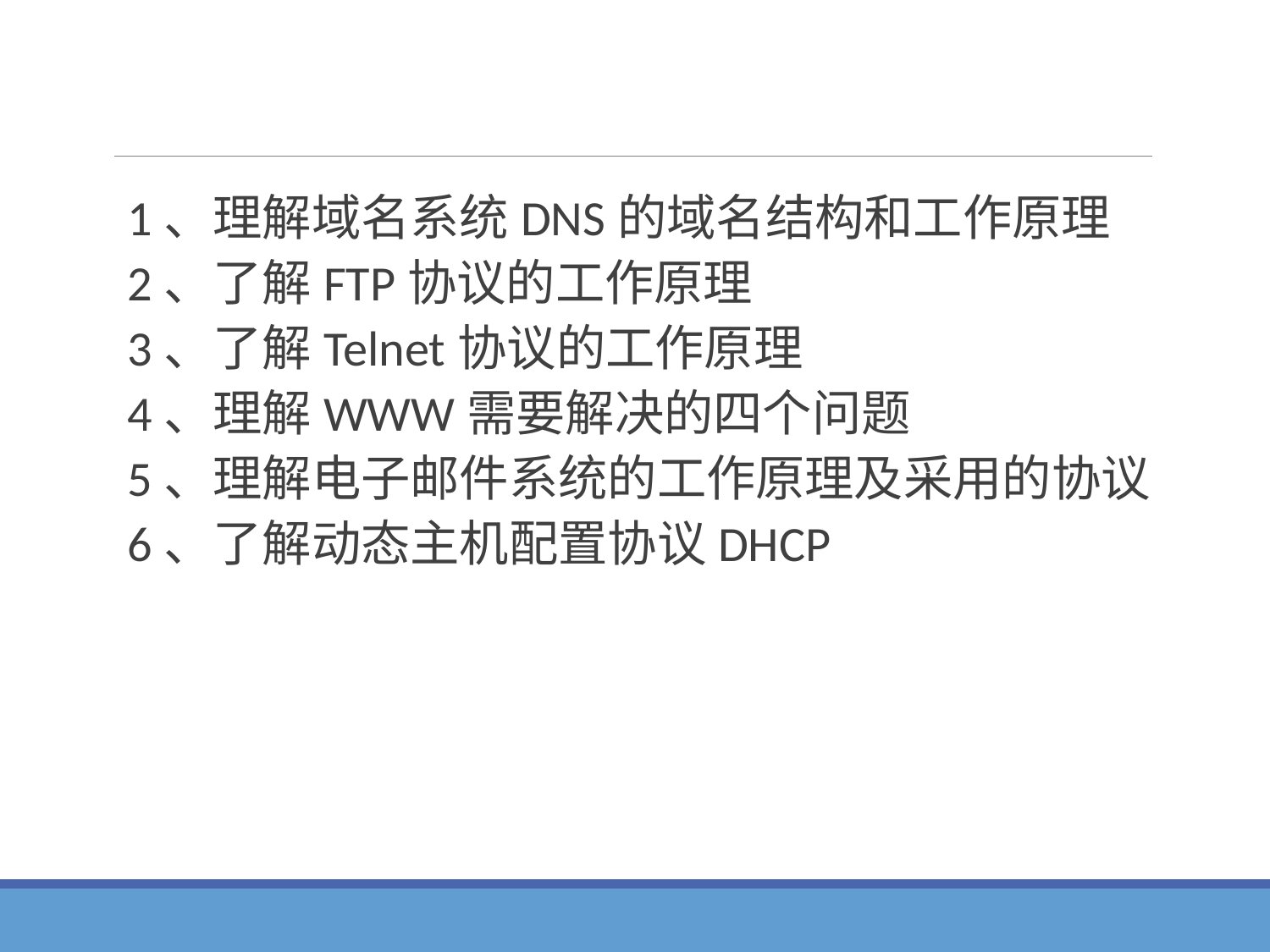

#
1、理解域名系统DNS的域名结构和工作原理
2、了解FTP协议的工作原理
3、了解Telnet协议的工作原理
4、理解WWW需要解决的四个问题
5、理解电子邮件系统的工作原理及采用的协议
6、了解动态主机配置协议DHCP